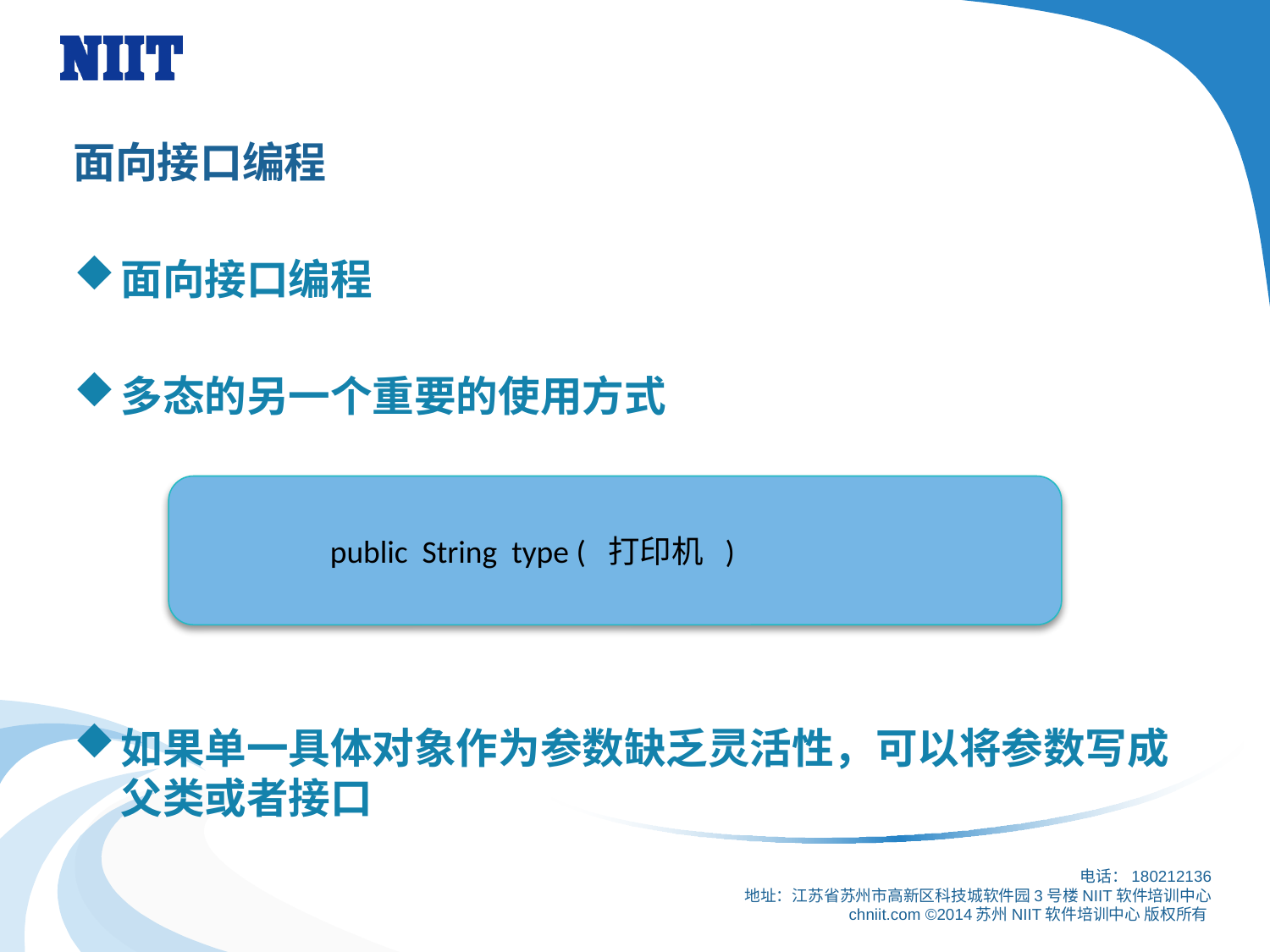

# 面向接口编程
面向接口编程

多态的另一个重要的使用方式

如果单一具体对象作为参数缺乏灵活性，可以将参数写成父类或者接口

public  String  type (  打印机  )